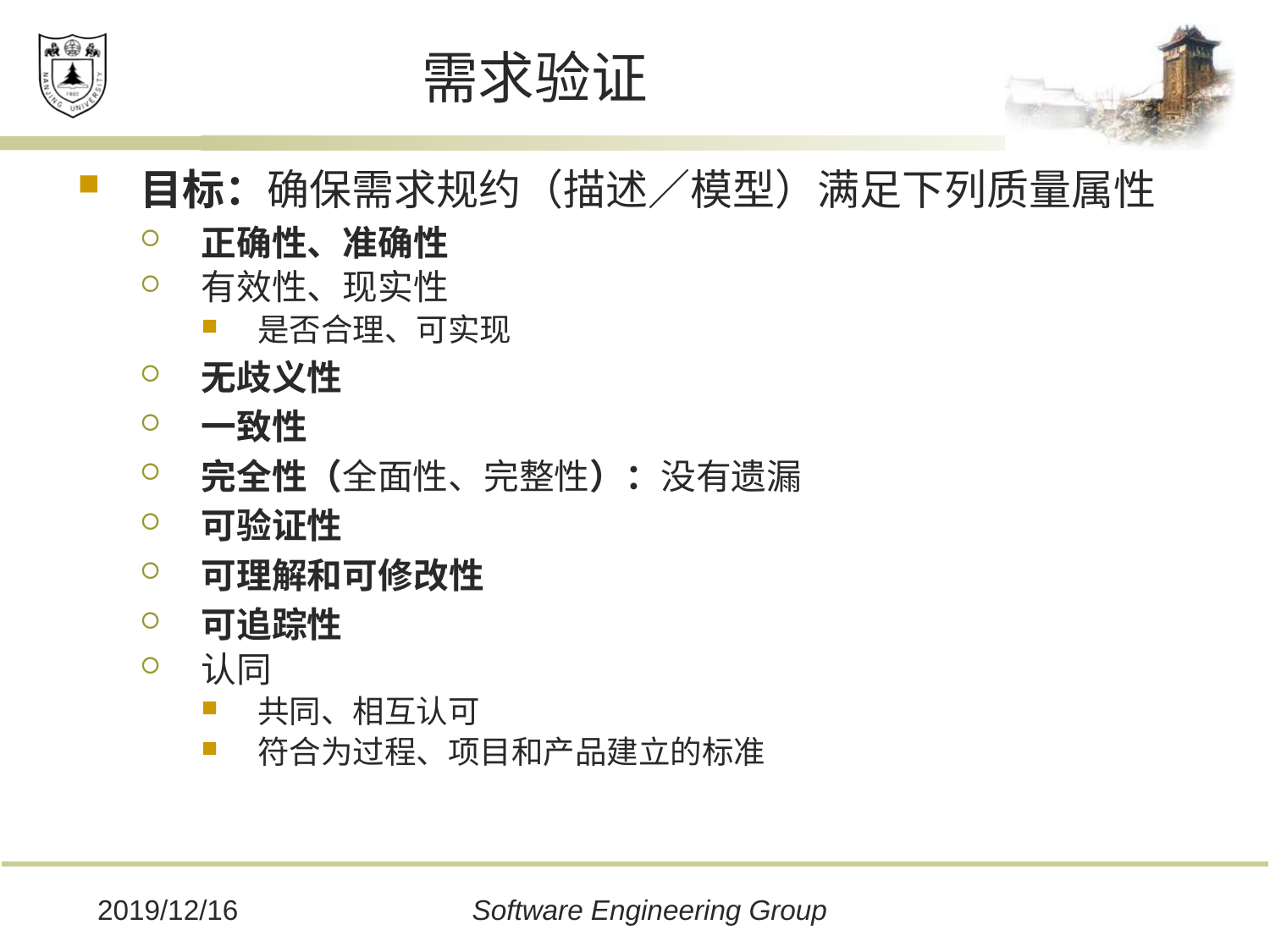

# 需求验证
目标：确保需求规约（描述／模型）满足下列质量属性
正确性、准确性
有效性、现实性
是否合理、可实现
无歧义性
一致性
完全性（全面性、完整性）：没有遗漏
可验证性
可理解和可修改性
可追踪性
认同
共同、相互认可
符合为过程、项目和产品建立的标准

2019/12/16
Software Engineering Group